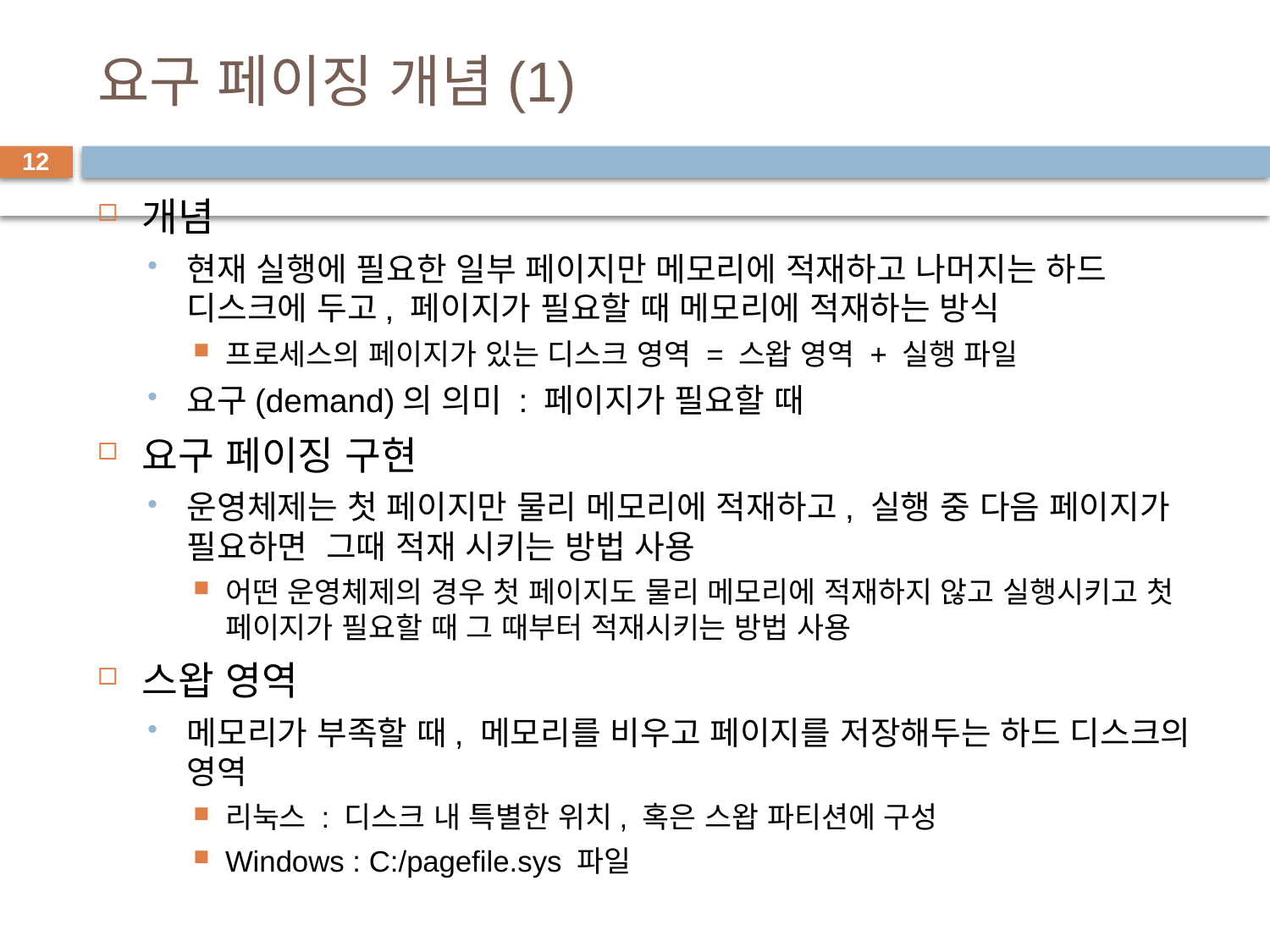

# 요구 페이징 개념(1)
12
개념
현재 실행에 필요한 일부 페이지만 메모리에 적재하고 나머지는 하드 디스크에 두고, 페이지가 필요할 때 메모리에 적재하는 방식
프로세스의 페이지가 있는 디스크 영역 = 스왑 영역 + 실행 파일
요구(demand)의 의미 : 페이지가 필요할 때
요구 페이징 구현
운영체제는 첫 페이지만 물리 메모리에 적재하고, 실행 중 다음 페이지가 필요하면  그때 적재 시키는 방법 사용
어떤 운영체제의 경우 첫 페이지도 물리 메모리에 적재하지 않고 실행시키고 첫 페이지가 필요할 때 그 때부터 적재시키는 방법 사용
스왑 영역
메모리가 부족할 때, 메모리를 비우고 페이지를 저장해두는 하드 디스크의 영역
리눅스 : 디스크 내 특별한 위치, 혹은 스왑 파티션에 구성
Windows : C:/pagefile.sys 파일